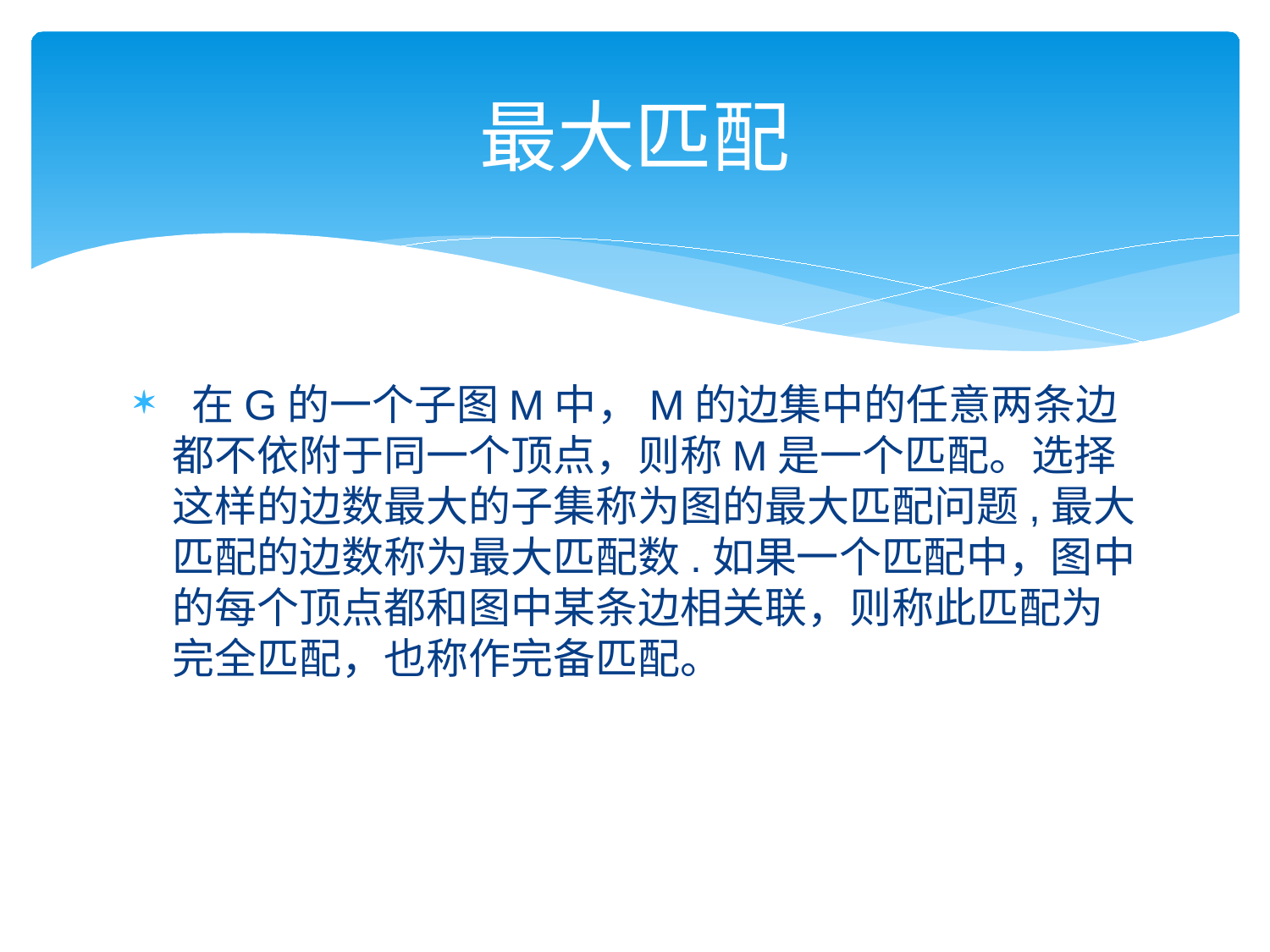

# 最大匹配
 在G的一个子图M中，M的边集中的任意两条边都不依附于同一个顶点，则称M是一个匹配。选择这样的边数最大的子集称为图的最大匹配问题,最大匹配的边数称为最大匹配数.如果一个匹配中，图中的每个顶点都和图中某条边相关联，则称此匹配为完全匹配，也称作完备匹配。